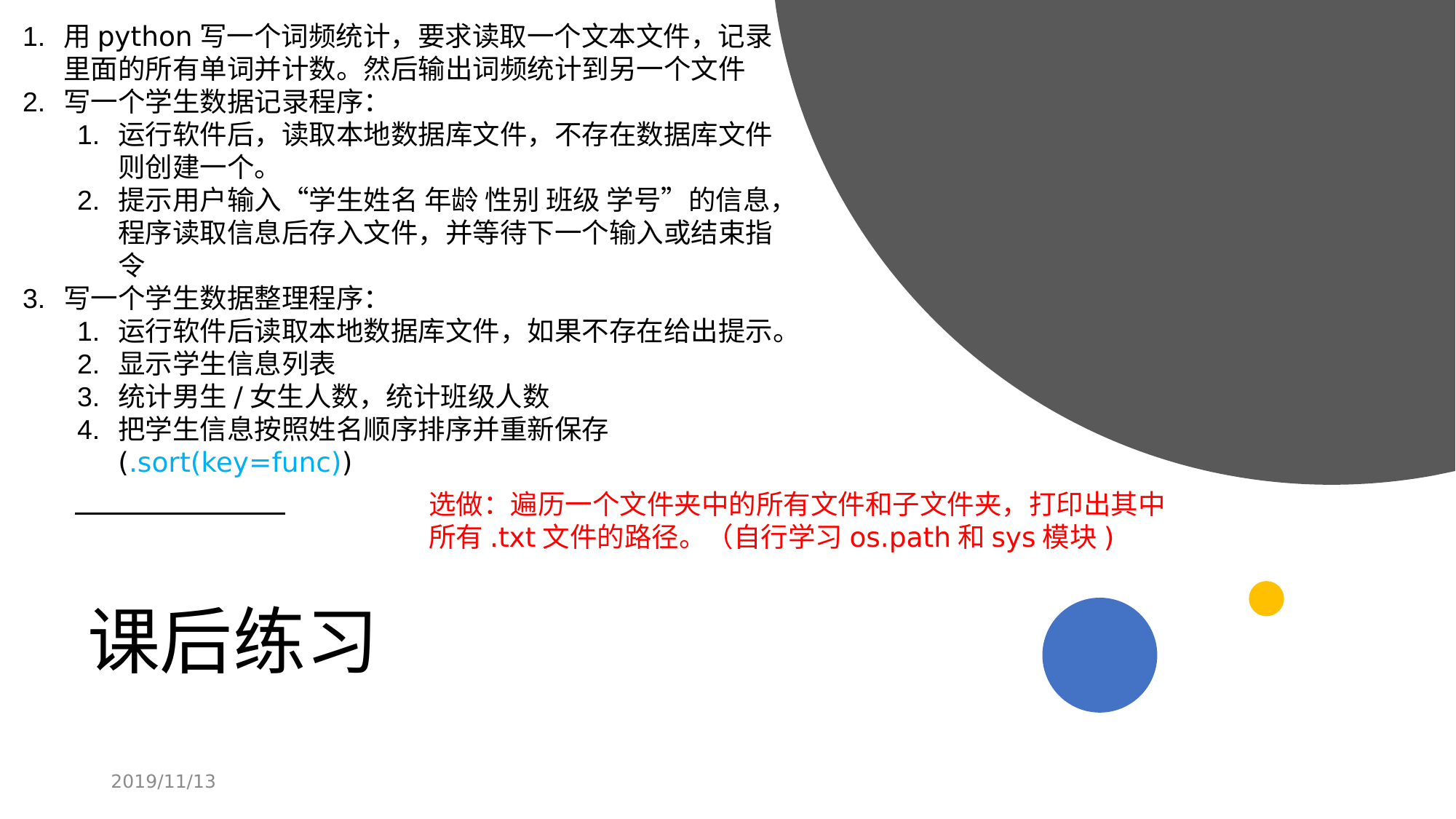

用python写一个词频统计，要求读取一个文本文件，记录里面的所有单词并计数。然后输出词频统计到另一个文件
写一个学生数据记录程序：
运行软件后，读取本地数据库文件，不存在数据库文件则创建一个。
提示用户输入“学生姓名 年龄 性别 班级 学号”的信息，程序读取信息后存入文件，并等待下一个输入或结束指令
写一个学生数据整理程序：
运行软件后读取本地数据库文件，如果不存在给出提示。
显示学生信息列表
统计男生/女生人数，统计班级人数
把学生信息按照姓名顺序排序并重新保存 (.sort(key=func))
选做：遍历一个文件夹中的所有文件和子文件夹，打印出其中所有.txt文件的路径。（自行学习os.path和sys模块)
# 课后练习

2019/11/13
高级算法语言和程序设计
38